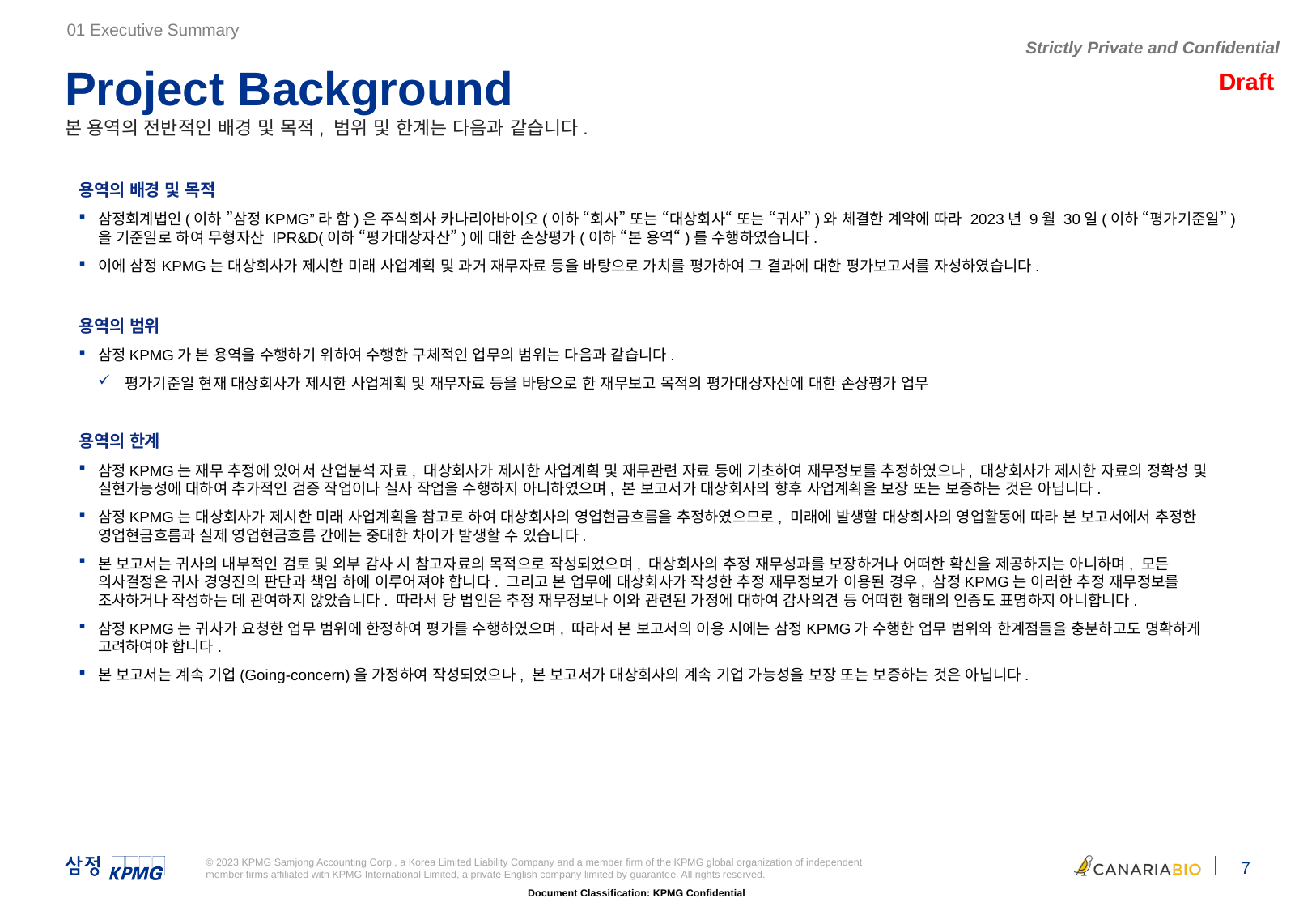

01 Executive Summary

Project Background
본 용역의 전반적인 배경 및 목적, 범위 및 한계는 다음과 같습니다.
용역의 배경 및 목적
삼정회계법인(이하 ”삼정KPMG”라 함)은 주식회사 카나리아바이오(이하 “회사” 또는 “대상회사“ 또는 “귀사”)와 체결한 계약에 따라 2023년 9월 30일(이하 “평가기준일”)을 기준일로 하여 무형자산 IPR&D(이하 “평가대상자산”)에 대한 손상평가(이하 “본 용역“)를 수행하였습니다.
이에 삼정KPMG는 대상회사가 제시한 미래 사업계획 및 과거 재무자료 등을 바탕으로 가치를 평가하여 그 결과에 대한 평가보고서를 자성하였습니다.

용역의 범위
삼정KPMG가 본 용역을 수행하기 위하여 수행한 구체적인 업무의 범위는 다음과 같습니다.
 평가기준일 현재 대상회사가 제시한 사업계획 및 재무자료 등을 바탕으로 한 재무보고 목적의 평가대상자산에 대한 손상평가 업무

용역의 한계
삼정KPMG는 재무 추정에 있어서 산업분석 자료, 대상회사가 제시한 사업계획 및 재무관련 자료 등에 기초하여 재무정보를 추정하였으나, 대상회사가 제시한 자료의 정확성 및 실현가능성에 대하여 추가적인 검증 작업이나 실사 작업을 수행하지 아니하였으며, 본 보고서가 대상회사의 향후 사업계획을 보장 또는 보증하는 것은 아닙니다.
삼정KPMG는 대상회사가 제시한 미래 사업계획을 참고로 하여 대상회사의 영업현금흐름을 추정하였으므로, 미래에 발생할 대상회사의 영업활동에 따라 본 보고서에서 추정한 영업현금흐름과 실제 영업현금흐름 간에는 중대한 차이가 발생할 수 있습니다.
본 보고서는 귀사의 내부적인 검토 및 외부 감사 시 참고자료의 목적으로 작성되었으며, 대상회사의 추정 재무성과를 보장하거나 어떠한 확신을 제공하지는 아니하며, 모든 의사결정은 귀사 경영진의 판단과 책임 하에 이루어져야 합니다. 그리고 본 업무에 대상회사가 작성한 추정 재무정보가 이용된 경우, 삼정KPMG는 이러한 추정 재무정보를 조사하거나 작성하는 데 관여하지 않았습니다. 따라서 당 법인은 추정 재무정보나 이와 관련된 가정에 대하여 감사의견 등 어떠한 형태의 인증도 표명하지 아니합니다.
삼정KPMG는 귀사가 요청한 업무 범위에 한정하여 평가를 수행하였으며, 따라서 본 보고서의 이용 시에는 삼정KPMG가 수행한 업무 범위와 한계점들을 충분하고도 명확하게 고려하여야 합니다.
본 보고서는 계속 기업(Going-concern)을 가정하여 작성되었으나, 본 보고서가 대상회사의 계속 기업 가능성을 보장 또는 보증하는 것은 아닙니다.